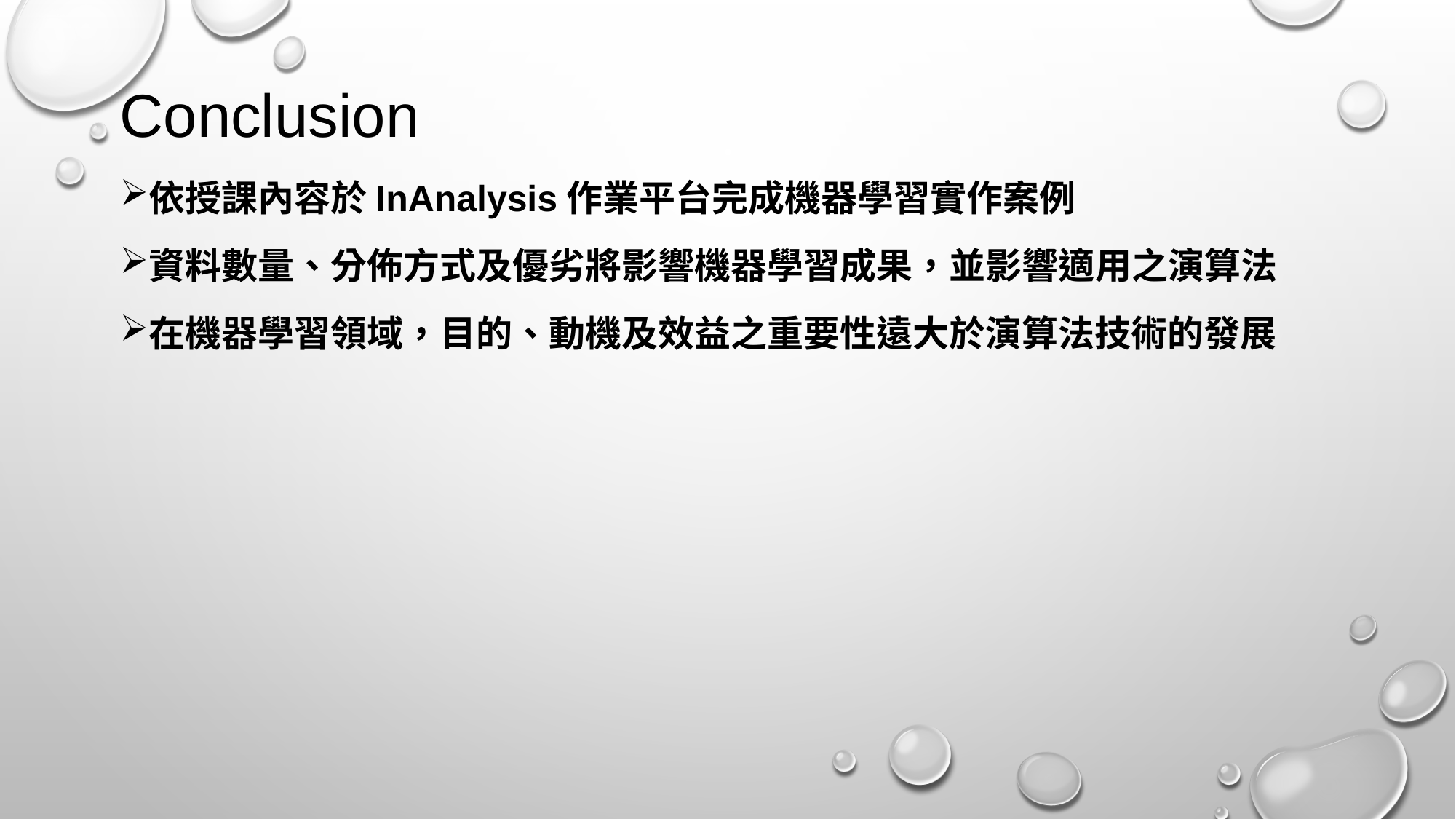

# Conclusion
依授課內容於InAnalysis作業平台完成機器學習實作案例
資料數量、分佈方式及優劣將影響機器學習成果，並影響適用之演算法
在機器學習領域，目的、動機及效益之重要性遠大於演算法技術的發展